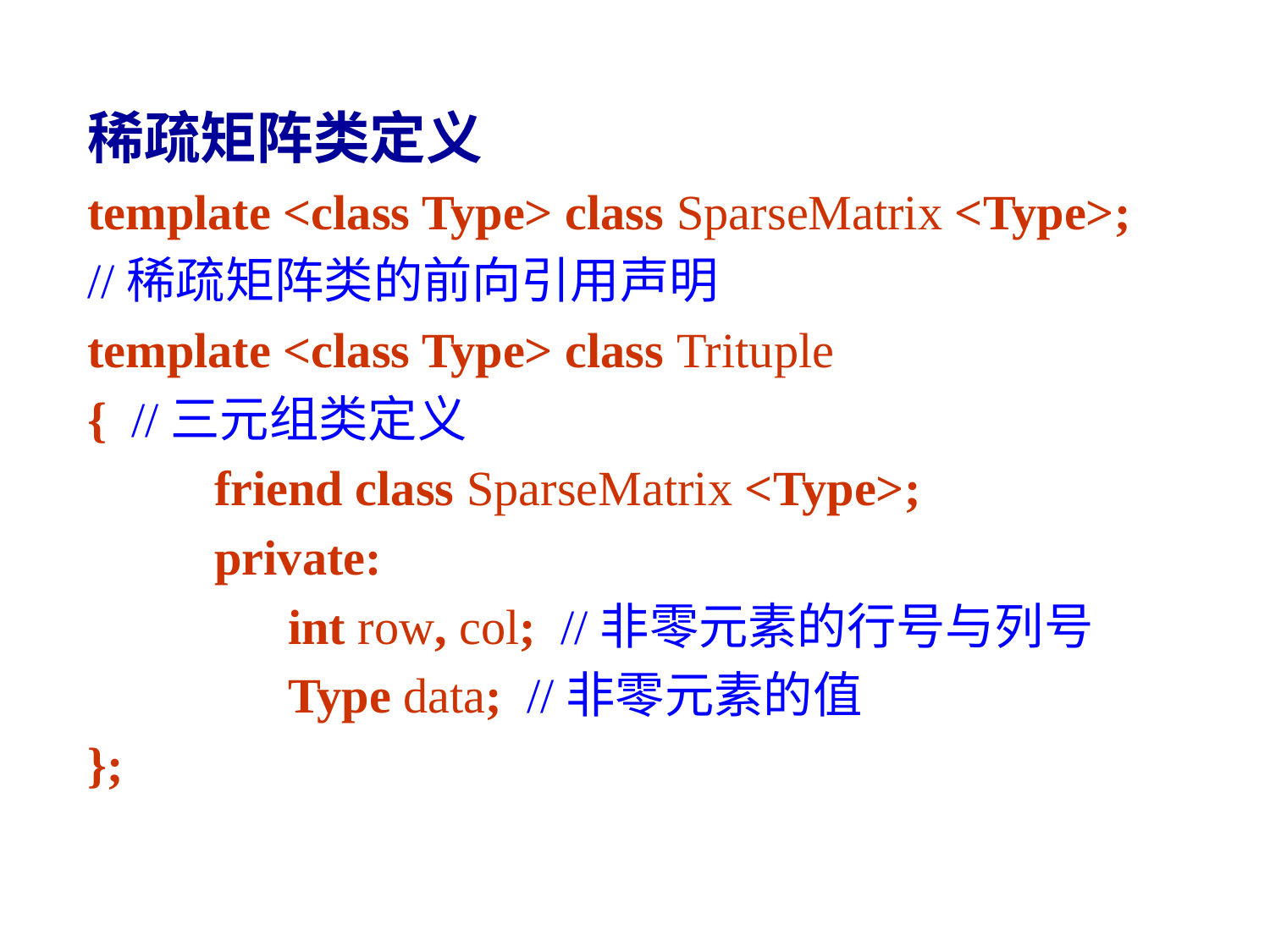

稀疏矩阵类定义
template <class Type> class SparseMatrix <Type>;
//稀疏矩阵类的前向引用声明
template <class Type> class Trituple
{  //三元组类定义
	friend class SparseMatrix <Type>;
	private:
	      int row, col;  //非零元素的行号与列号
	      Type data;  //非零元素的值
};
33